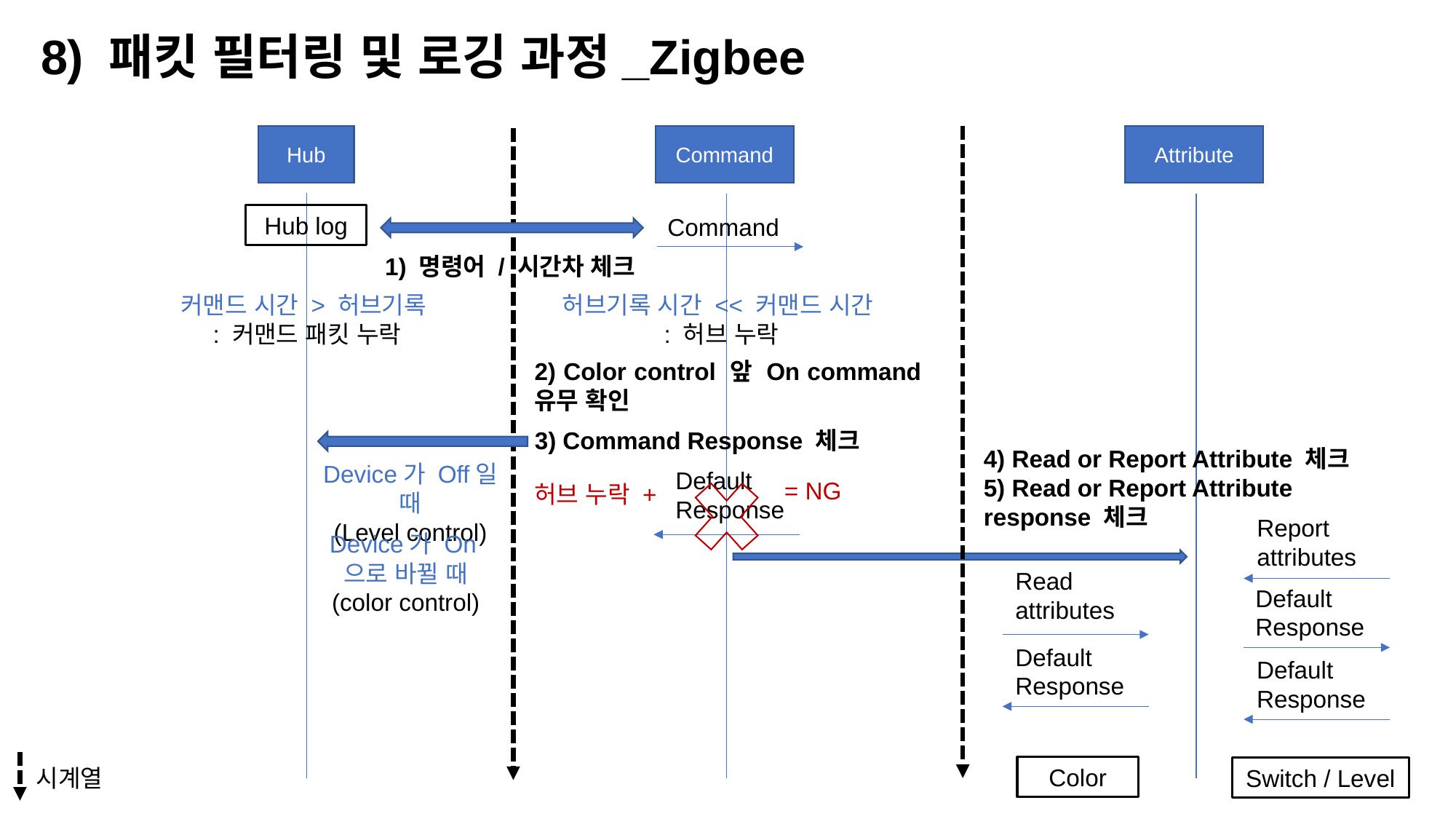

8) 패킷 필터링 및 로깅 과정_Zigbee
Command
Attribute
Hub
Hub log
Command

1) 명령어 / 시간차 체크
허브기록 시간 << 커맨드 시간
: 허브 누락
커맨드 시간 > 허브기록
: 커맨드 패킷 누락
2) Color control 앞 On command 유무 확인
3) Command Response 체크

Device가 Off일 때
(Level control)
4) Read or Report Attribute 체크
5) Read or Report Attribute
response 체크
Default Response

= NG
허브 누락 +
Report attributes
Default Response
Default Response
Device가 On으로 바뀔 때
(color control)

Read attributes
Default Response
Color
시계열
Switch / Level